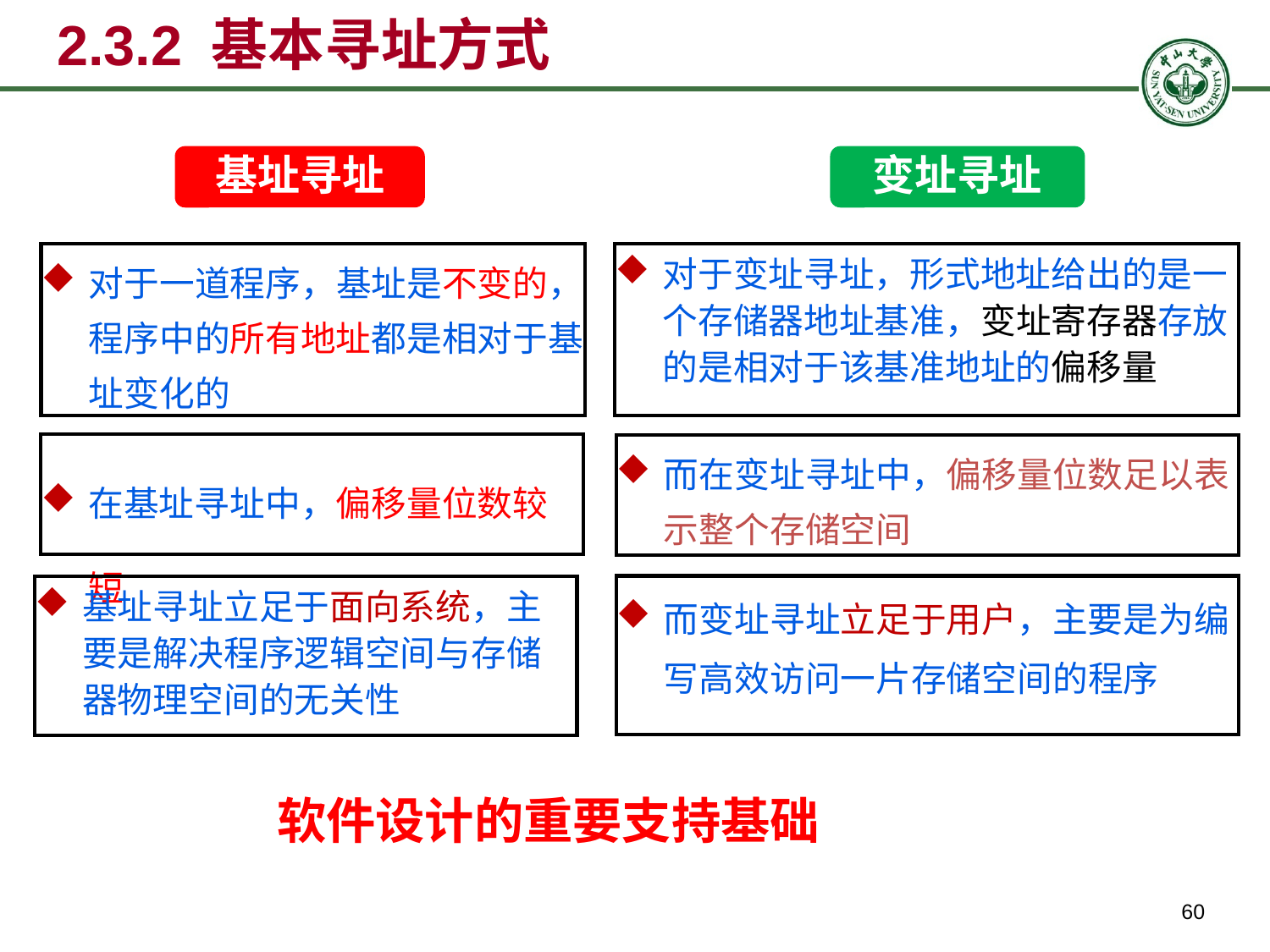

2.3.2 基本寻址方式
基址寻址
变址寻址
对于变址寻址，形式地址给出的是一个存储器地址基准，变址寄存器存放的是相对于该基准地址的偏移量
对于一道程序，基址是不变的，程序中的所有地址都是相对于基址变化的
在基址寻址中，偏移量位数较短
而在变址寻址中，偏移量位数足以表示整个存储空间
而变址寻址立足于用户，主要是为编写高效访问一片存储空间的程序
基址寻址立足于面向系统，主要是解决程序逻辑空间与存储器物理空间的无关性
软件设计的重要支持基础